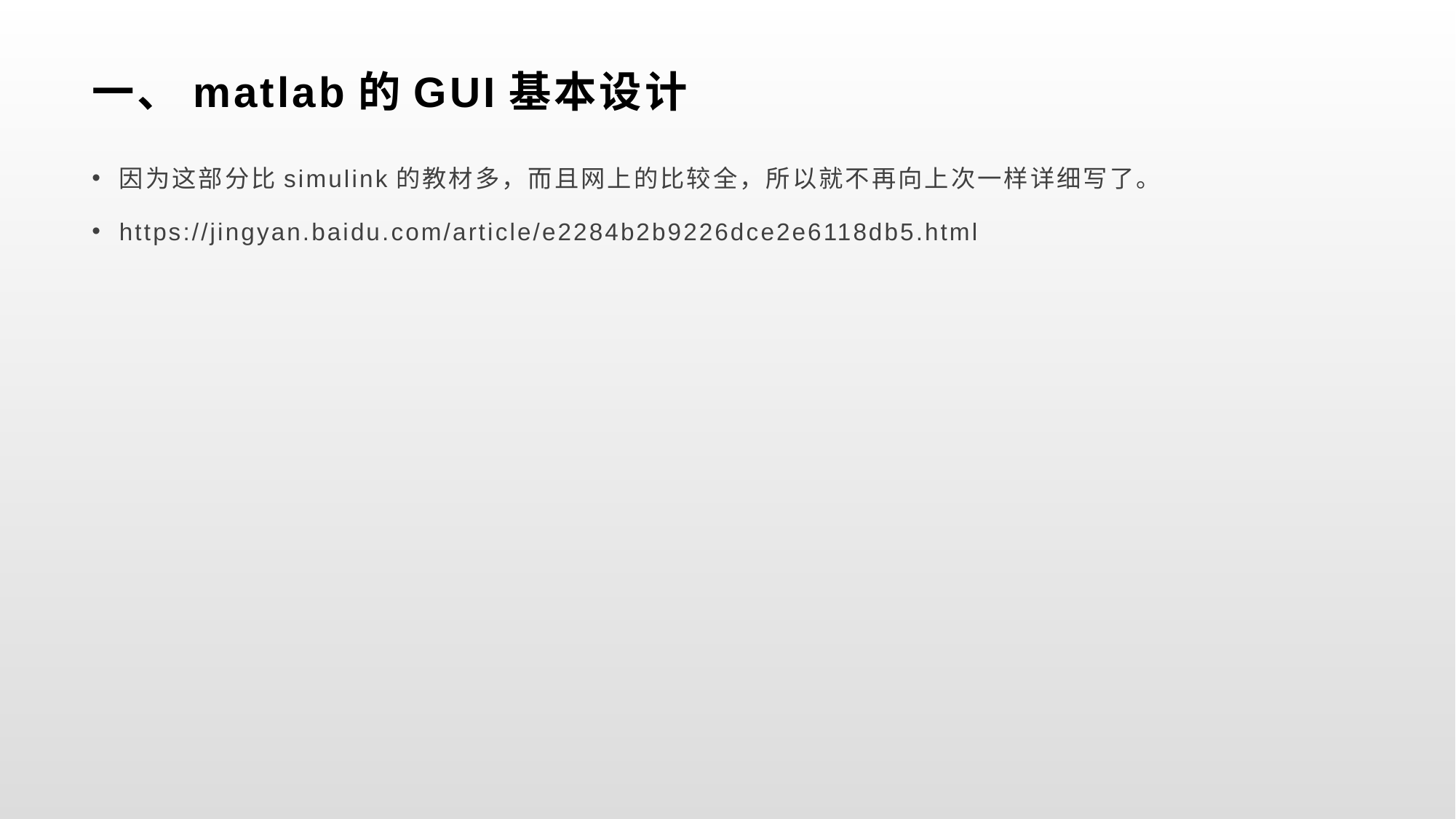

# 一、matlab的GUI基本设计
因为这部分比simulink的教材多，而且网上的比较全，所以就不再向上次一样详细写了。
https://jingyan.baidu.com/article/e2284b2b9226dce2e6118db5.html